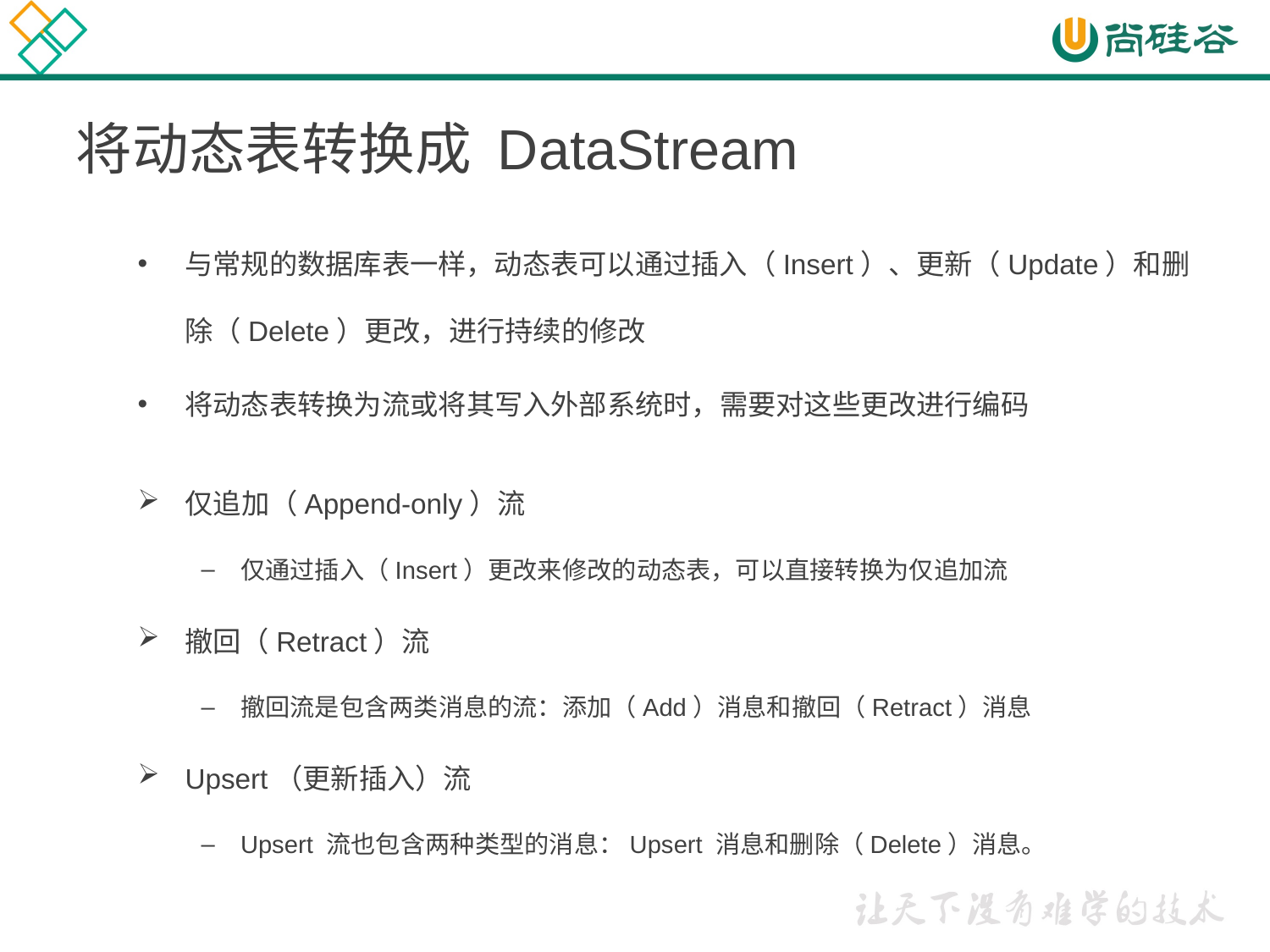

将动态表转换成 DataStream
与常规的数据库表一样，动态表可以通过插入（Insert）、更新（Update）和删除（Delete）更改，进行持续的修改
将动态表转换为流或将其写入外部系统时，需要对这些更改进行编码
仅追加（Append-only）流
仅通过插入（Insert）更改来修改的动态表，可以直接转换为仅追加流
撤回（Retract）流
撤回流是包含两类消息的流：添加（Add）消息和撤回（Retract）消息
Upsert（更新插入）流
Upsert 流也包含两种类型的消息：Upsert 消息和删除（Delete）消息。